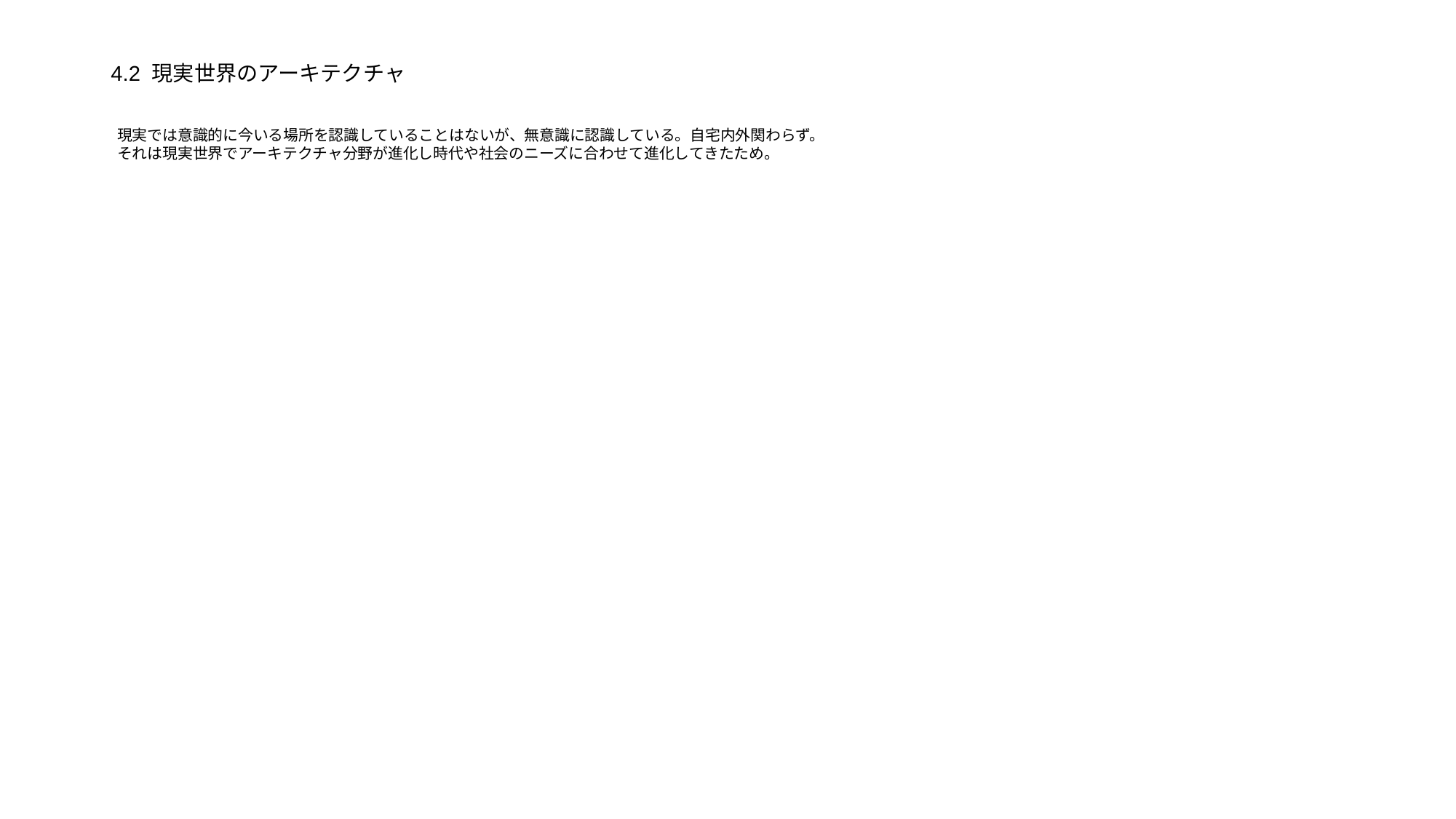

# 4.2 現実世界のアーキテクチャ
現実では意識的に今いる場所を認識していることはないが、無意識に認識している。自宅内外関わらず。
それは現実世界でアーキテクチャ分野が進化し時代や社会のニーズに合わせて進化してきたため。